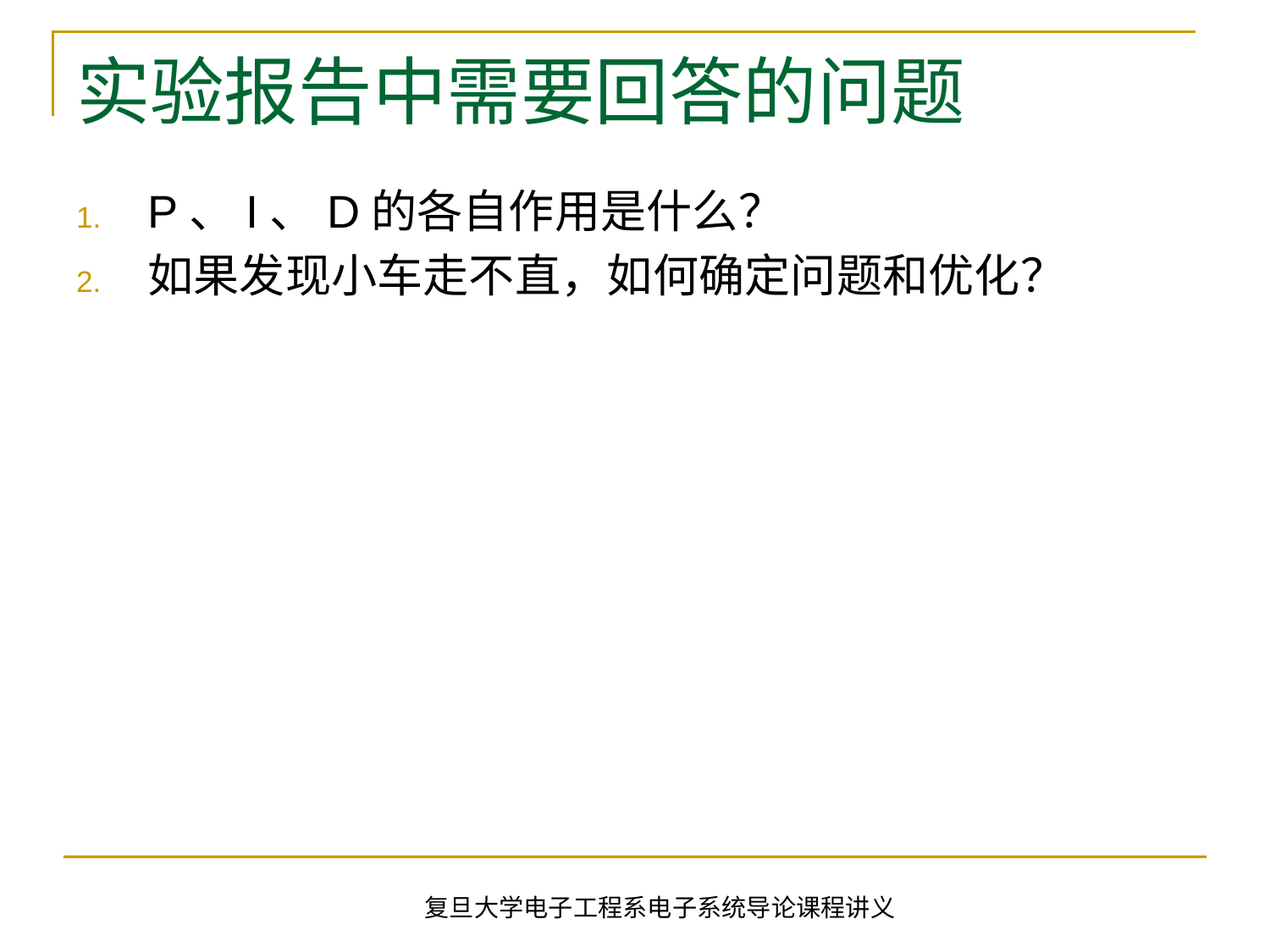

# 实验报告中需要回答的问题
P、I、D的各自作用是什么？
如果发现小车走不直，如何确定问题和优化？